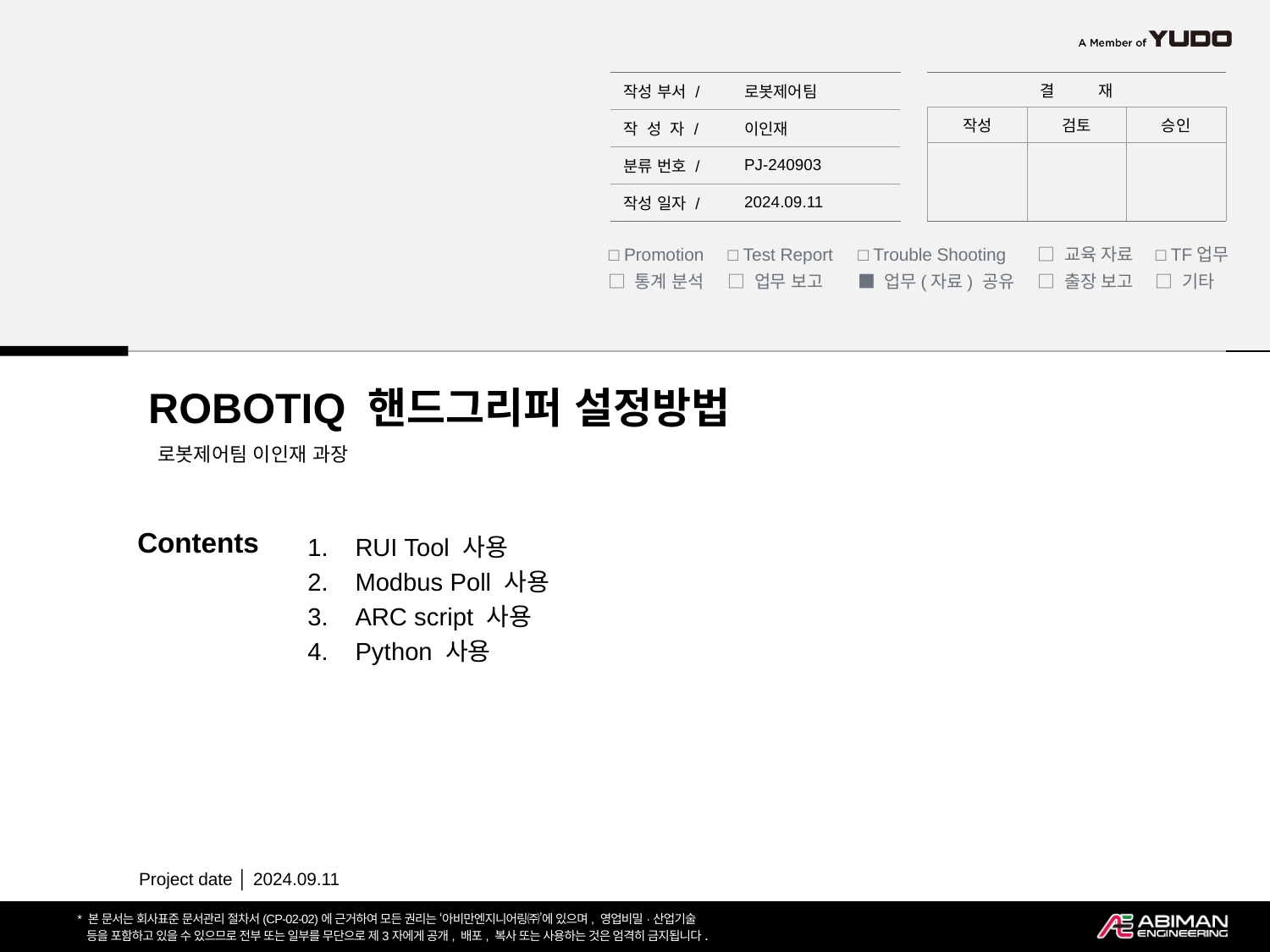

# ROBOTIQ 핸드그리퍼 설정방법
 로봇제어팀 이인재 과장
RUI Tool 사용
Modbus Poll 사용
ARC script 사용
Python 사용